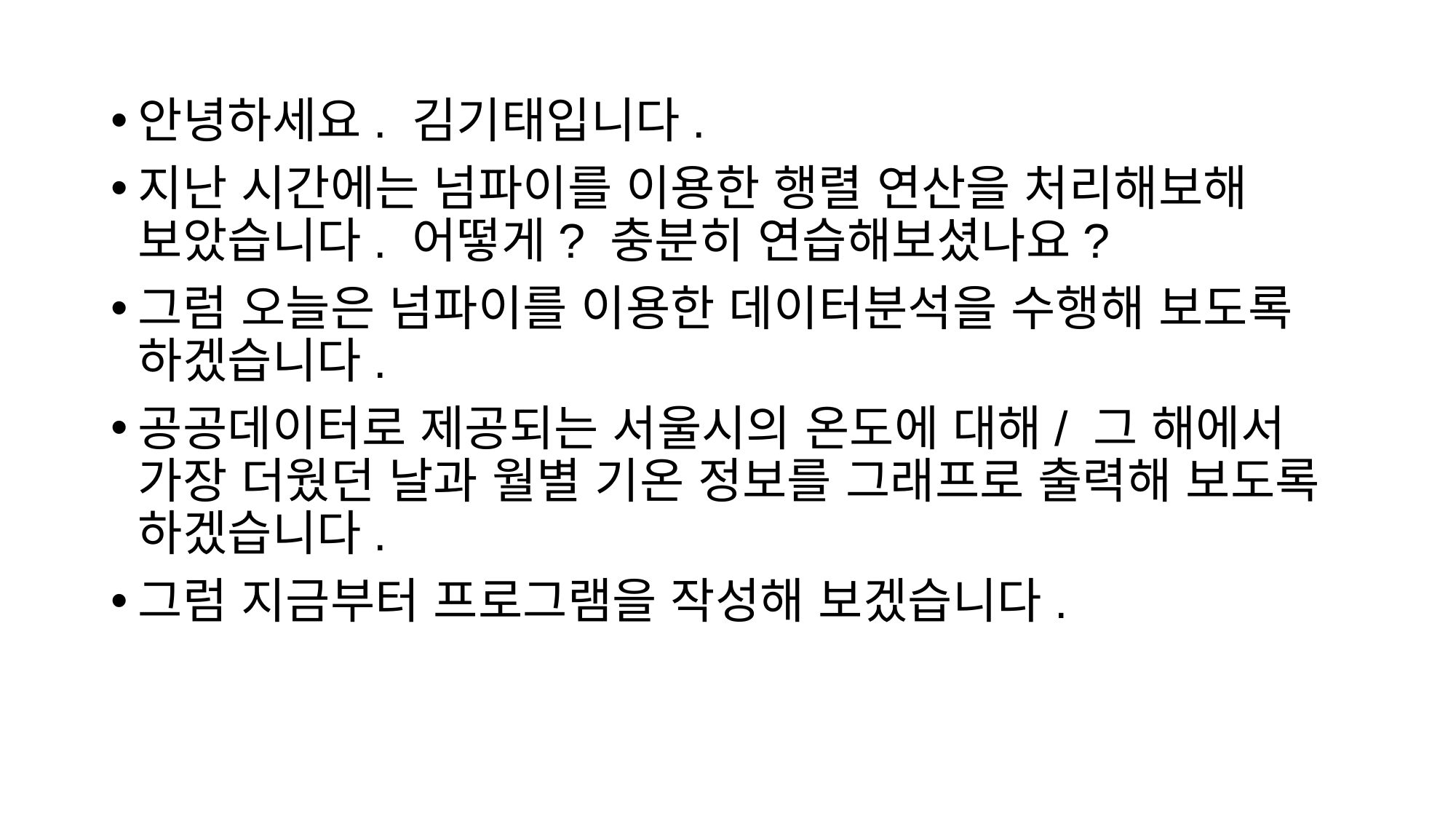

안녕하세요. 김기태입니다.
지난 시간에는 넘파이를 이용한 행렬 연산을 처리해보해 보았습니다. 어떻게? 충분히 연습해보셨나요?
그럼 오늘은 넘파이를 이용한 데이터분석을 수행해 보도록 하겠습니다.
공공데이터로 제공되는 서울시의 온도에 대해/ 그 해에서 가장 더웠던 날과 월별 기온 정보를 그래프로 출력해 보도록 하겠습니다.
그럼 지금부터 프로그램을 작성해 보겠습니다.